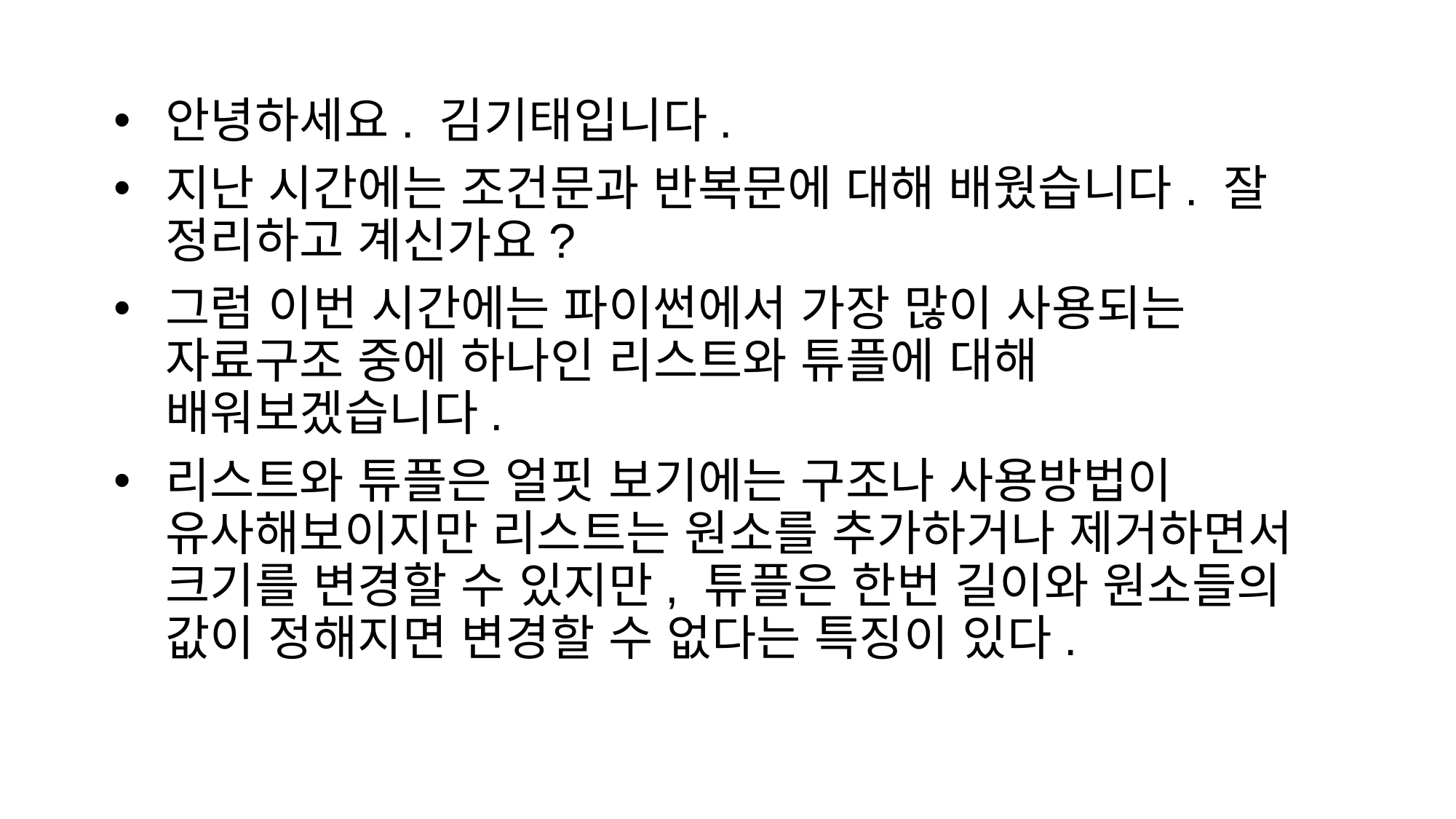

안녕하세요. 김기태입니다.
지난 시간에는 조건문과 반복문에 대해 배웠습니다. 잘 정리하고 계신가요?
그럼 이번 시간에는 파이썬에서 가장 많이 사용되는 자료구조 중에 하나인 리스트와 튜플에 대해 배워보겠습니다.
리스트와 튜플은 얼핏 보기에는 구조나 사용방법이 유사해보이지만 리스트는 원소를 추가하거나 제거하면서 크기를 변경할 수 있지만, 튜플은 한번 길이와 원소들의 값이 정해지면 변경할 수 없다는 특징이 있다.